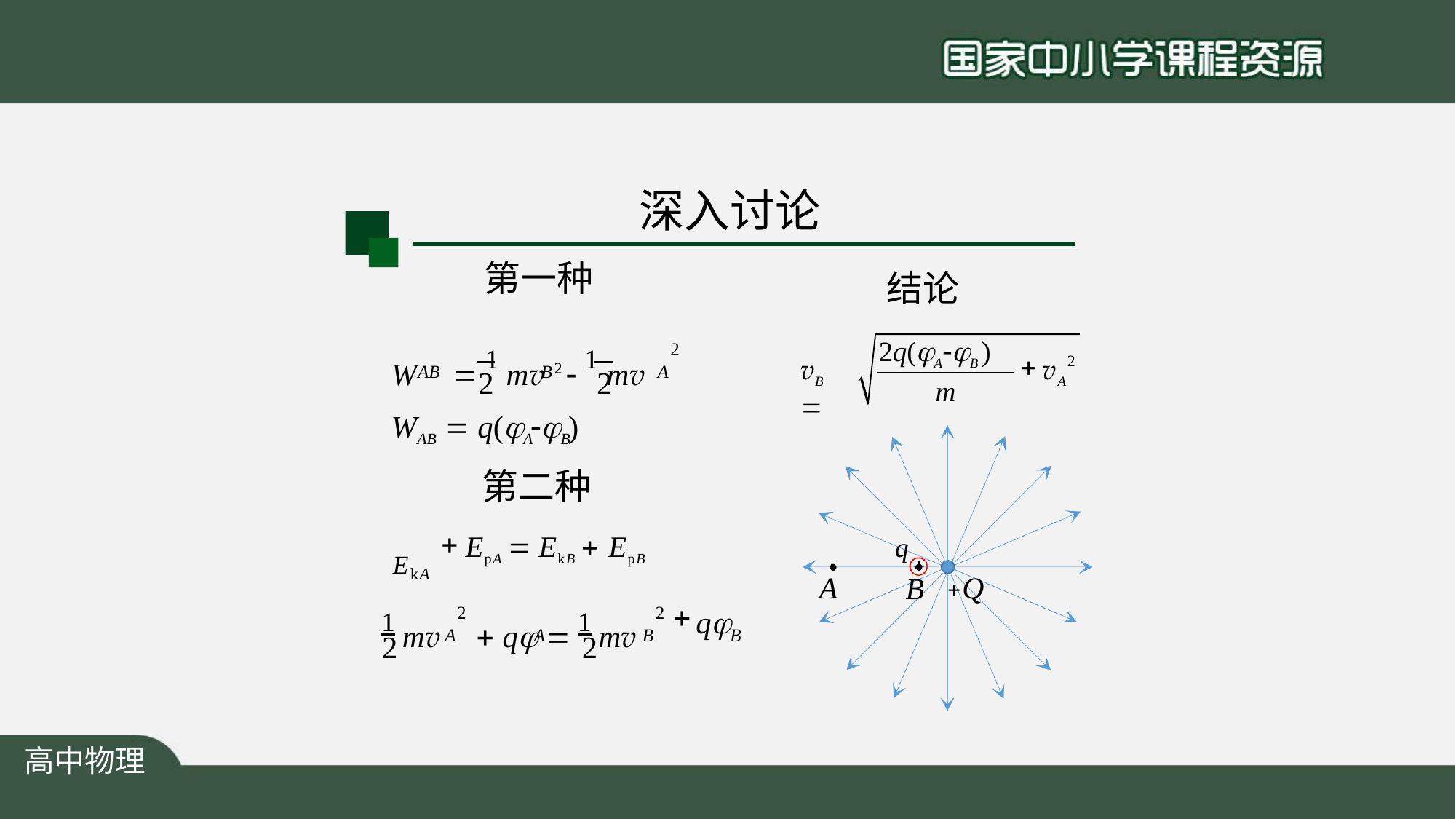

# 深入讨论

第一种
结论
2q(ϕA −ϕB )

2
W	= 1 mv 2 − 1 mv
2
vB =
vA
AB	B
A
2	2

m

WAB  = q(ϕA     −ϕB   )
第二种

EpA = EkB + EpB
q
EkA
+
+Q
A
B
1 mv	+ qϕ = 1 mv
qϕ
2
2
A	A
B
B
2	2
高中物理